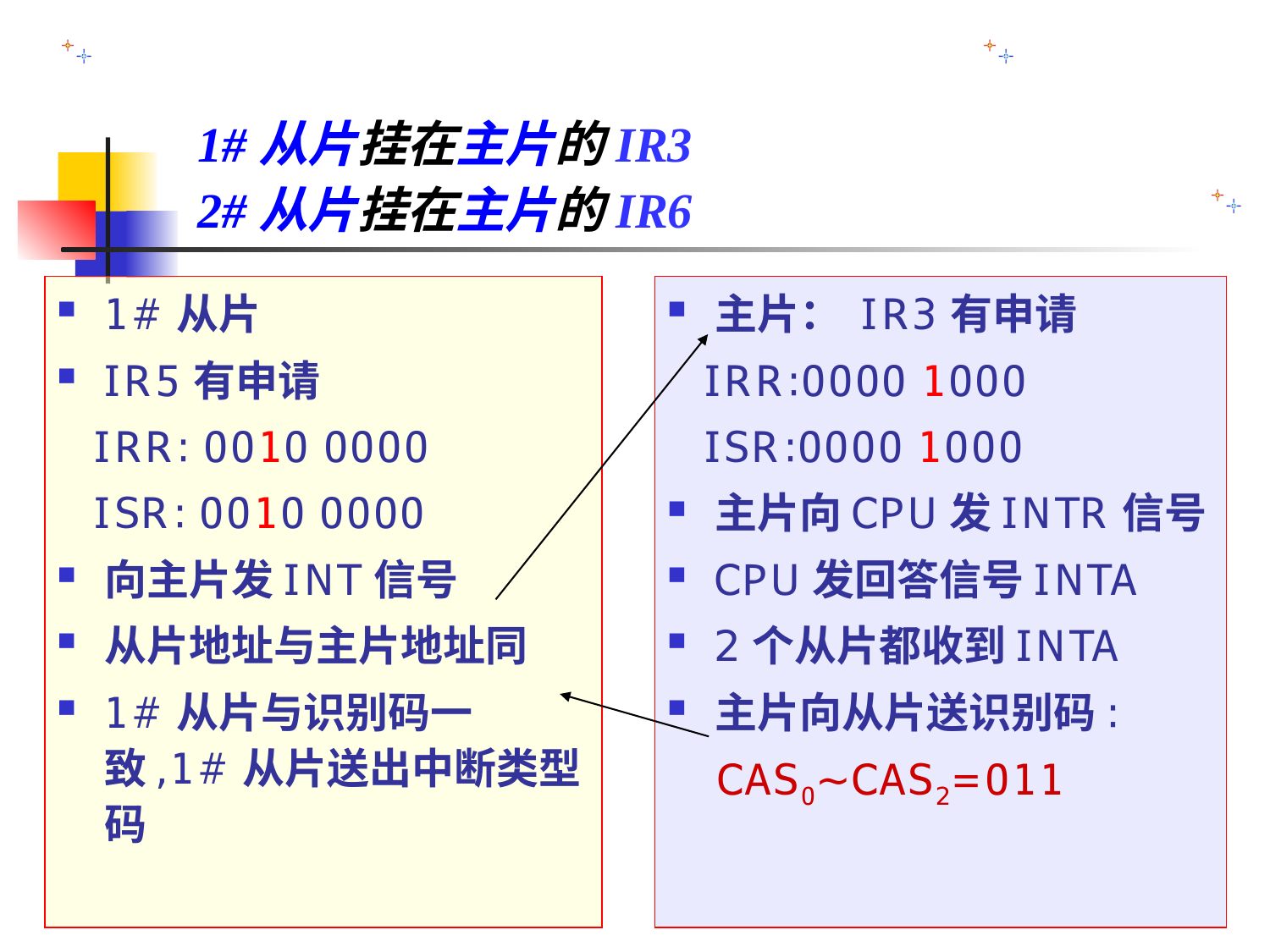

1#从片挂在主片的IR3
2#从片挂在主片的IR6
1#从片
IR5有申请
   IRR: 0010 0000
   ISR: 0010 0000
向主片发INT信号
从片地址与主片地址同
1#从片与识别码一致,1#从片送出中断类型码

主片： IR3有申请
   IRR:0000 1000
   ISR:0000 1000
主片向CPU发INTR信号
CPU发回答信号INTA
2个从片都收到INTA
主片向从片送识别码:
    CAS0~CAS2=011